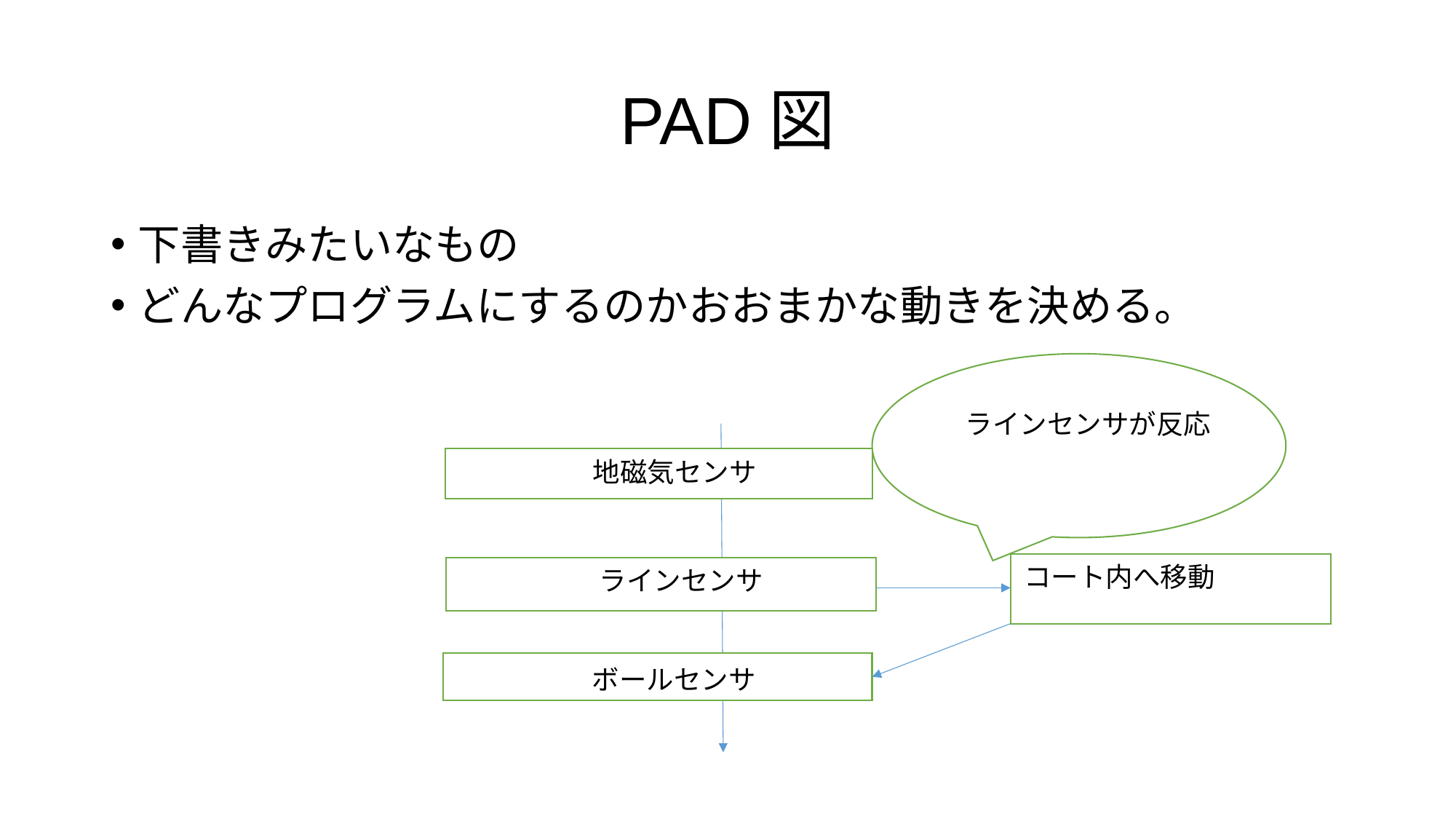

# PAD図
下書きみたいなもの
どんなプログラムにするのかおおまかな動きを決める。

ラインセンサが反応

地磁気センサ

コート内へ移動

ラインセンサ

ボールセンサ